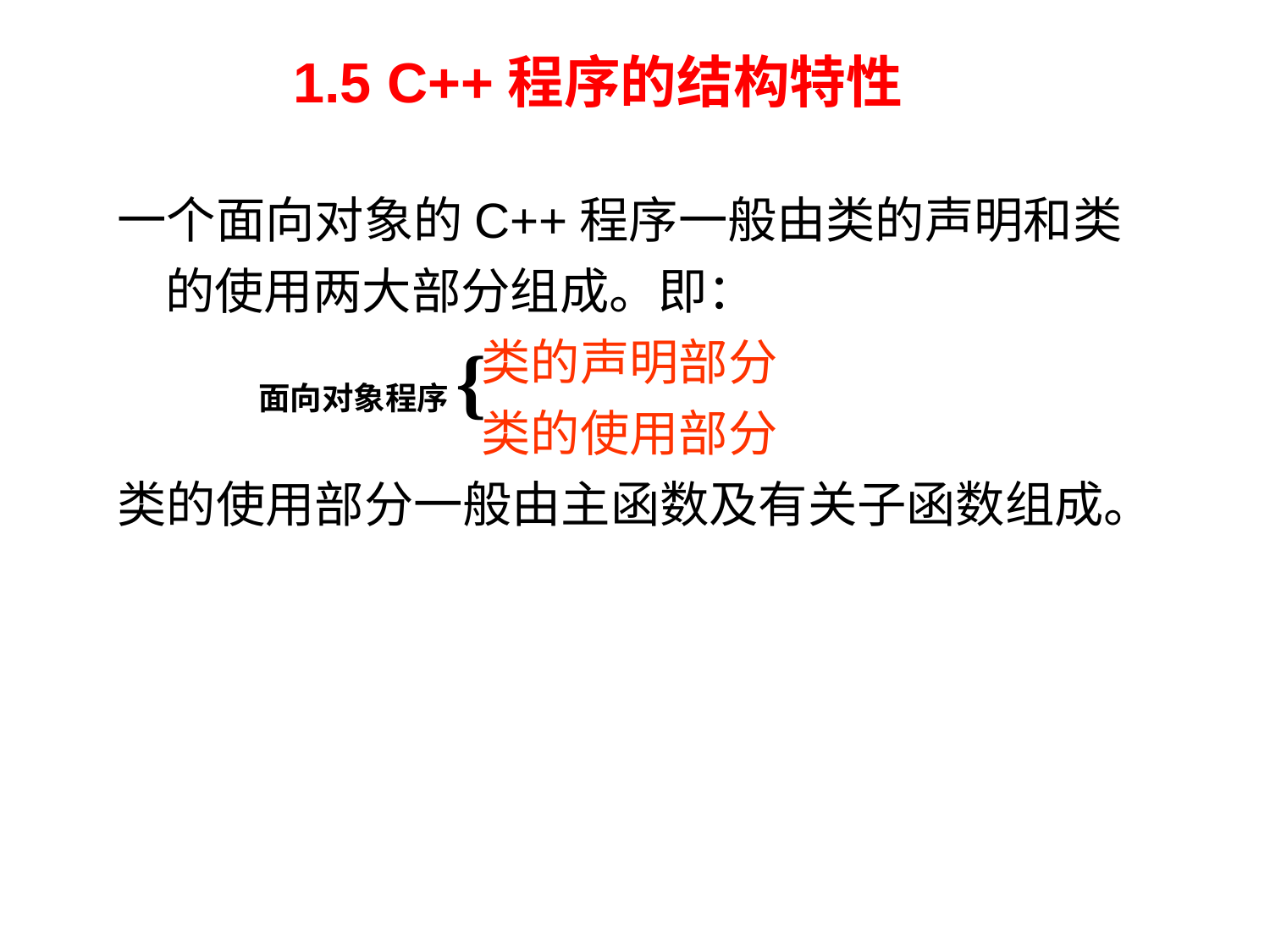

1.5 C++程序的结构特性
一个面向对象的C++程序一般由类的声明和类的使用两大部分组成。即：
                                类的声明部分
                                类的使用部分
类的使用部分一般由主函数及有关子函数组成。

      面向对象程序{